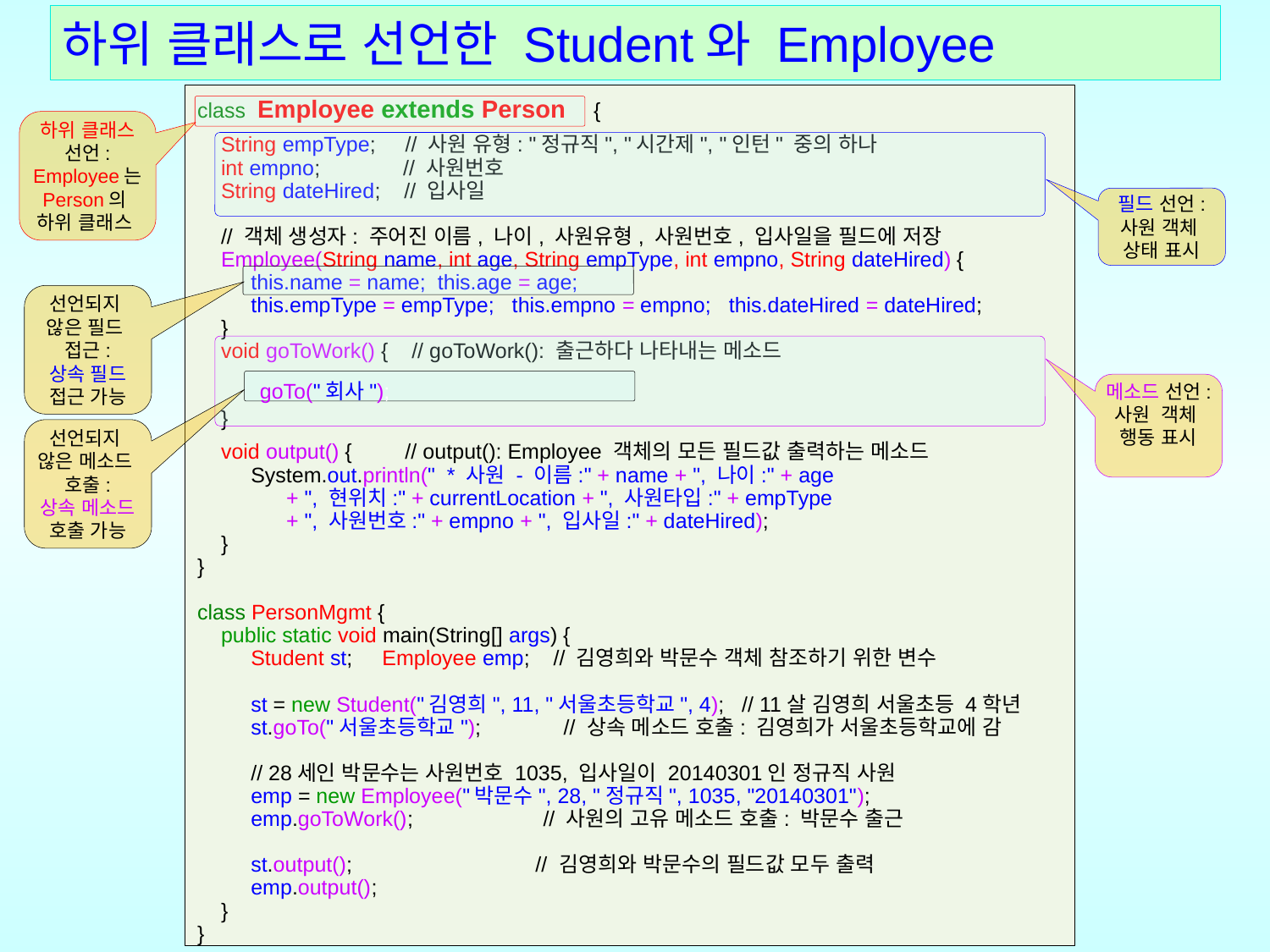

# 하위 클래스로 선언한 Student와 Employee
class  Employee extends Person    {
    String empType;     // 사원 유형: "정규직", "시간제", "인턴" 중의 하나
    int empno;              // 사원번호
    String dateHired;    // 입사일

    // 객체 생성자: 주어진 이름, 나이, 사원유형, 사원번호, 입사일을 필드에 저장
    Employee(String name, int age, String empType, int empno, String dateHired) {
         this.name = name;  this.age = age;
         this.empType = empType;   this.empno = empno;   this.dateHired = dateHired;
    }
    void goToWork() {    // goToWork(): 출근하다 나타내는 메소드

    }
    void output() {         // output(): Employee 객체의 모든 필드값 출력하는 메소드
         System.out.println("  * 사원 - 이름:" + name + ", 나이:" + age
               + ", 현위치:" + currentLocation + ", 사원타입:" + empType
               + ", 사원번호:" + empno + ", 입사일:" + dateHired);
    }
}

class PersonMgmt {
    public static void main(String[] args) {
         Student st;     Employee emp;    // 김영희와 박문수 객체 참조하기 위한 변수

         st = new Student("김영희", 11, "서울초등학교", 4);   // 11살 김영희 서울초등 4학년
         st.goTo("서울초등학교");              // 상속 메소드 호출: 김영희가 서울초등학교에 감

         // 28세인 박문수는 사원번호 1035, 입사일이 20140301인 정규직 사원
         emp = new Employee("박문수", 28, "정규직", 1035, "20140301");
         emp.goToWork();                      // 사원의 고유 메소드 호출: 박문수 출근

         st.output();                               // 김영희와 박문수의 필드값 모두 출력
         emp.output();
    }
}

하위 클래스 선언:
Employee는
Person의
하위 클래스

필드 선언:
사원 객체
상태 표시

선언되지
않은 필드
접근:
상속 필드
접근 가능

goTo("회사");
메소드 선언:
사원  객체
행동 표시

선언되지
않은 메소드
호출:
상속 메소드 호출 가능